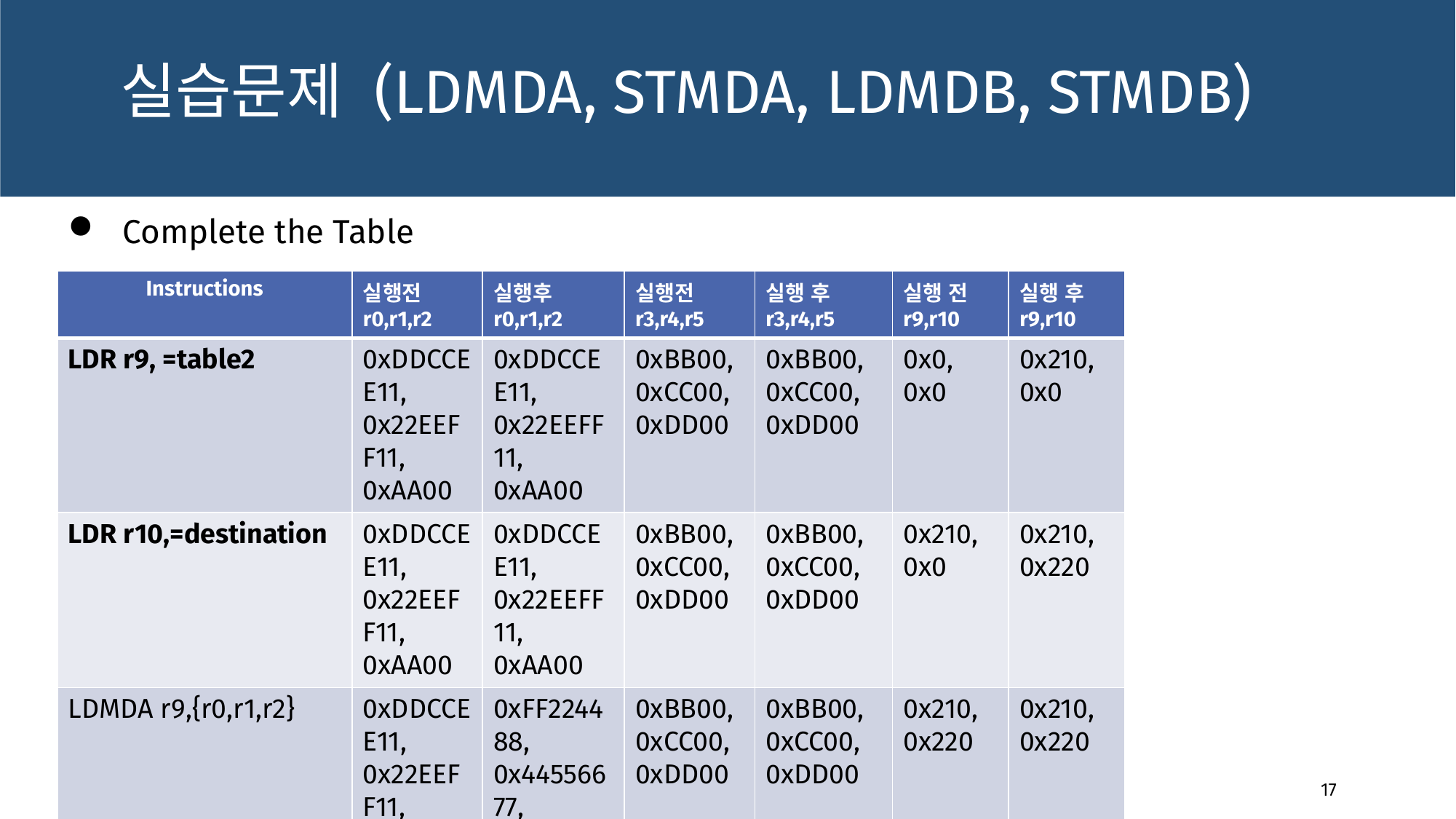

# 실습문제 (LDMDA, STMDA, LDMDB, STMDB)
Complete the Table

| Instructions | 실행전 r0,r1,r2 | 실행후 r0,r1,r2 | 실행전 r3,r4,r5 | 실행 후 r3,r4,r5 | 실행 전 r9,r10 | 실행 후 r9,r10 |
| --- | --- | --- | --- | --- | --- | --- |
| LDR r9, =table2 | 0xDDCCEE11, 0x22EEFF11, 0xAA00 | 0xDDCCEE11, 0x22EEFF11, 0xAA00 | 0xBB00, 0xCC00, 0xDD00 | 0xBB00, 0xCC00, 0xDD00 | 0x0, 0x0 | 0x210, 0x0 |
| LDR r10,=destination | 0xDDCCEE11, 0x22EEFF11, 0xAA00 | 0xDDCCEE11, 0x22EEFF11, 0xAA00 | 0xBB00, 0xCC00, 0xDD00 | 0xBB00, 0xCC00, 0xDD00 | 0x210, 0x0 | 0x210, 0x220 |
| LDMDA r9,{r0,r1,r2} | 0xDDCCEE11, 0x22EEFF11, 0xAA00 | 0xFF224488, 0x44556677, 0x8090A0B | 0xBB00, 0xCC00, 0xDD00 | 0xBB00, 0xCC00, 0xDD00 | 0x210, 0x220 | 0x210, 0x220 |
| STMDA r10, {r3,r4,r5} | 0xFF224488, 0x44556677, 0x8090A0B | 0xFF224488, 0x44556677, 0x8090A0B | 0xBB00, 0xCC00, 0xDD00 | 0xBB00, 0xCC00, 0xDD00 | 0x210, 0x220 | 0x210, 0x220 |
| LDMDB r9!, {r0-r2} | 0xFF224488, 0x44556677, 0x8090A0B | 0x1111AAAA, 0xFF224488, 0x44556677 | 0xBB00, 0xCC00, 0xDD00 | 0xBB00, 0xCC00, 0xDD00 | 0x210, 0x220 | 0x204, 0x220 |
| STMDB r10!, {r3-r5} | 0x1111AAAA, 0xFF224488, 0x44556677 | 0x1111AAAA, 0xFF224488, 0x44556677 | 0xBB00, 0xCC00, 0xDD00 | 0xBB00, 0xCC00, 0xDD00 | 0x204, 0x220 | 0x204, 0x214 |
17